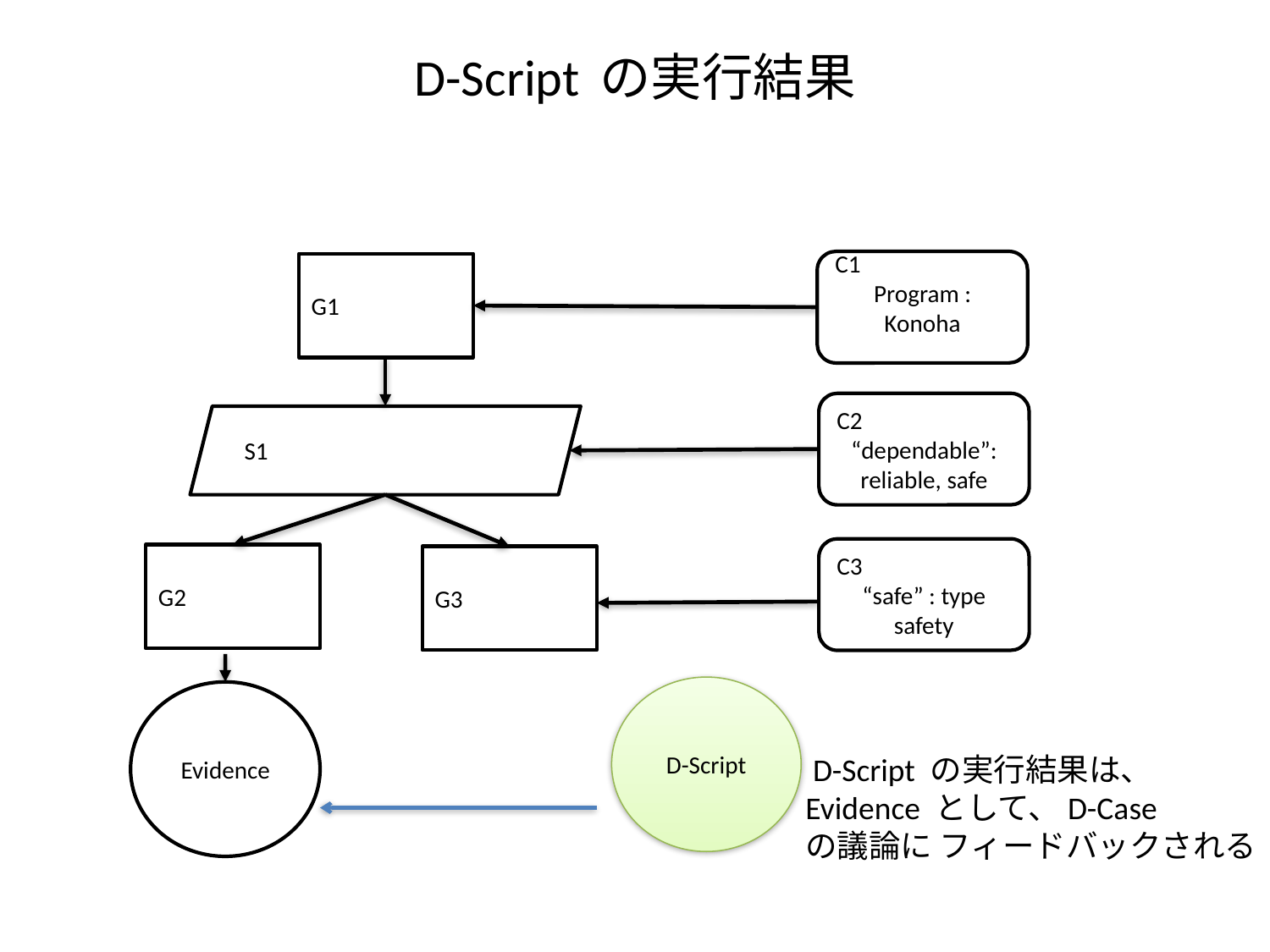

# D-Script の実行結果
C1
Program : Konoha

G1
C2
“dependable”: reliable, safe
S1
C3
“safe” : type safety
G2
G3
D-Script
Evidence
 D-Script の実行結果は、
Evidence として、D-Case
の議論に フィードバックされる